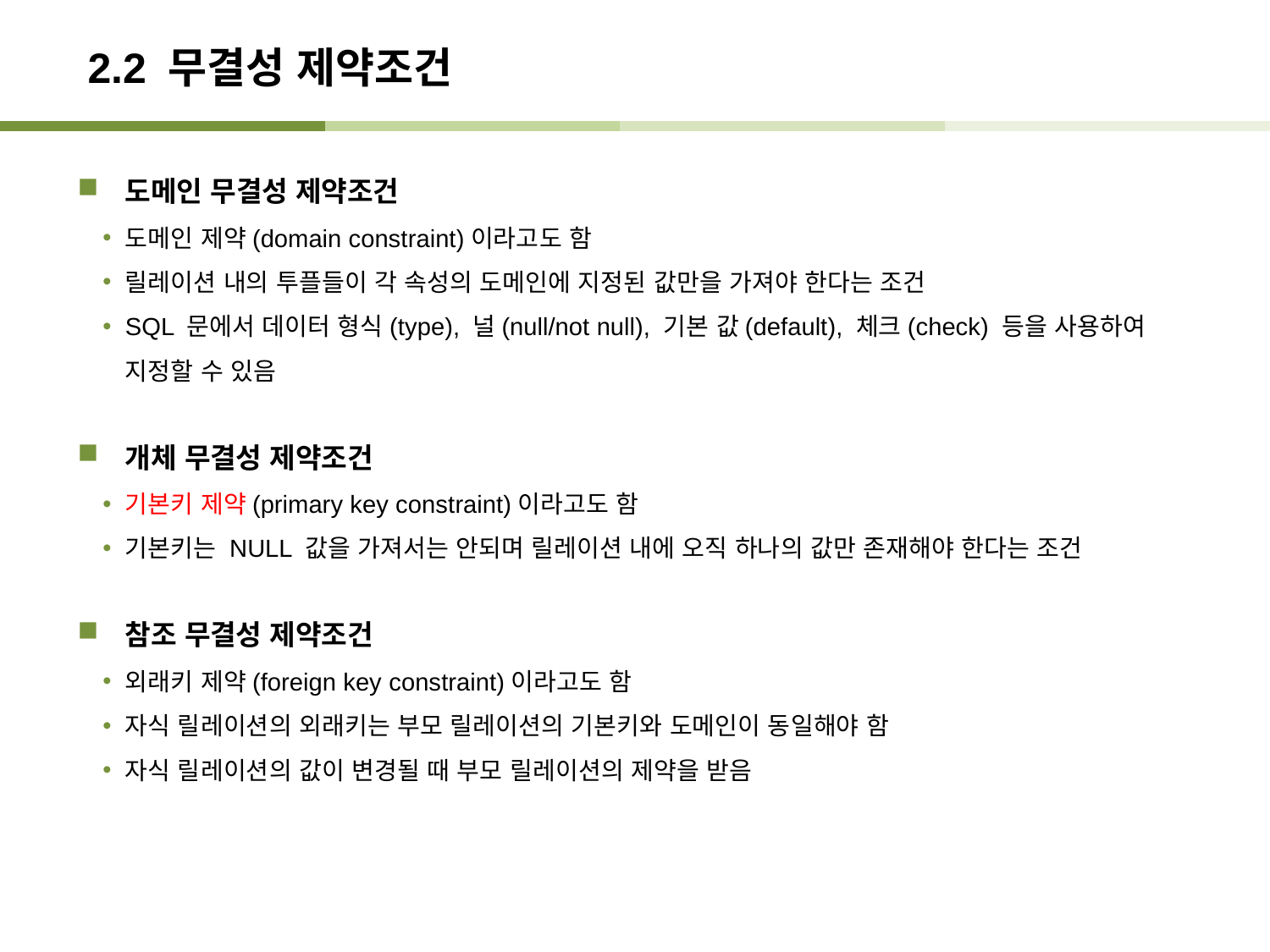

# 2.2 무결성 제약조건
도메인 무결성 제약조건
도메인 제약(domain constraint)이라고도 함
릴레이션 내의 투플들이 각 속성의 도메인에 지정된 값만을 가져야 한다는 조건
SQL 문에서 데이터 형식(type), 널(null/not null), 기본 값(default), 체크(check) 등을 사용하여 지정할 수 있음

개체 무결성 제약조건
기본키 제약(primary key constraint)이라고도 함
기본키는 NULL 값을 가져서는 안되며 릴레이션 내에 오직 하나의 값만 존재해야 한다는 조건

참조 무결성 제약조건
외래키 제약(foreign key constraint)이라고도 함
자식 릴레이션의 외래키는 부모 릴레이션의 기본키와 도메인이 동일해야 함
자식 릴레이션의 값이 변경될 때 부모 릴레이션의 제약을 받음